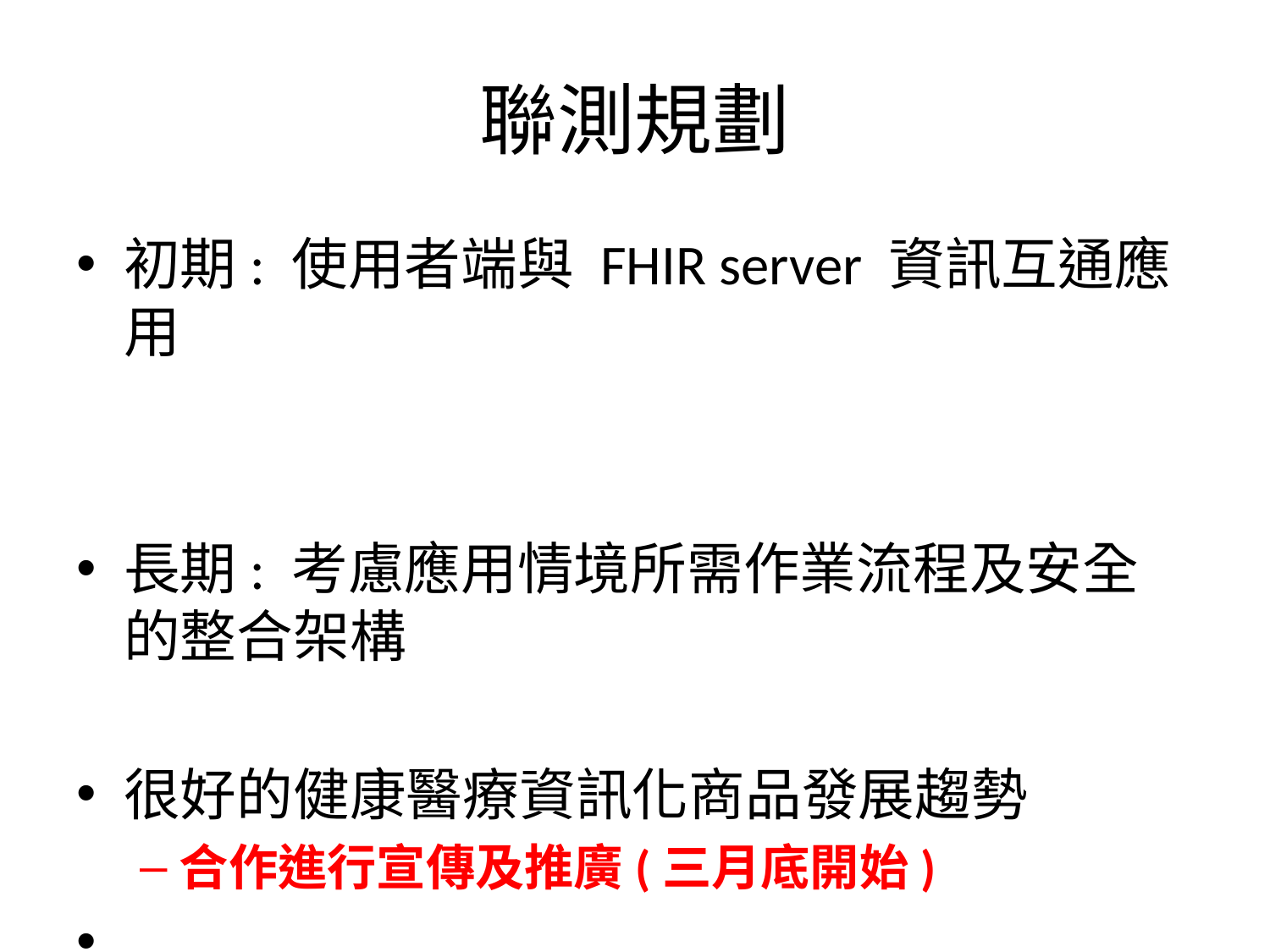

# 聯測規劃
初期: 使用者端與 FHIR server 資訊互通應用

長期: 考慮應用情境所需作業流程及安全的整合架構

很好的健康醫療資訊化商品發展趨勢
合作進行宣傳及推廣(三月底開始)